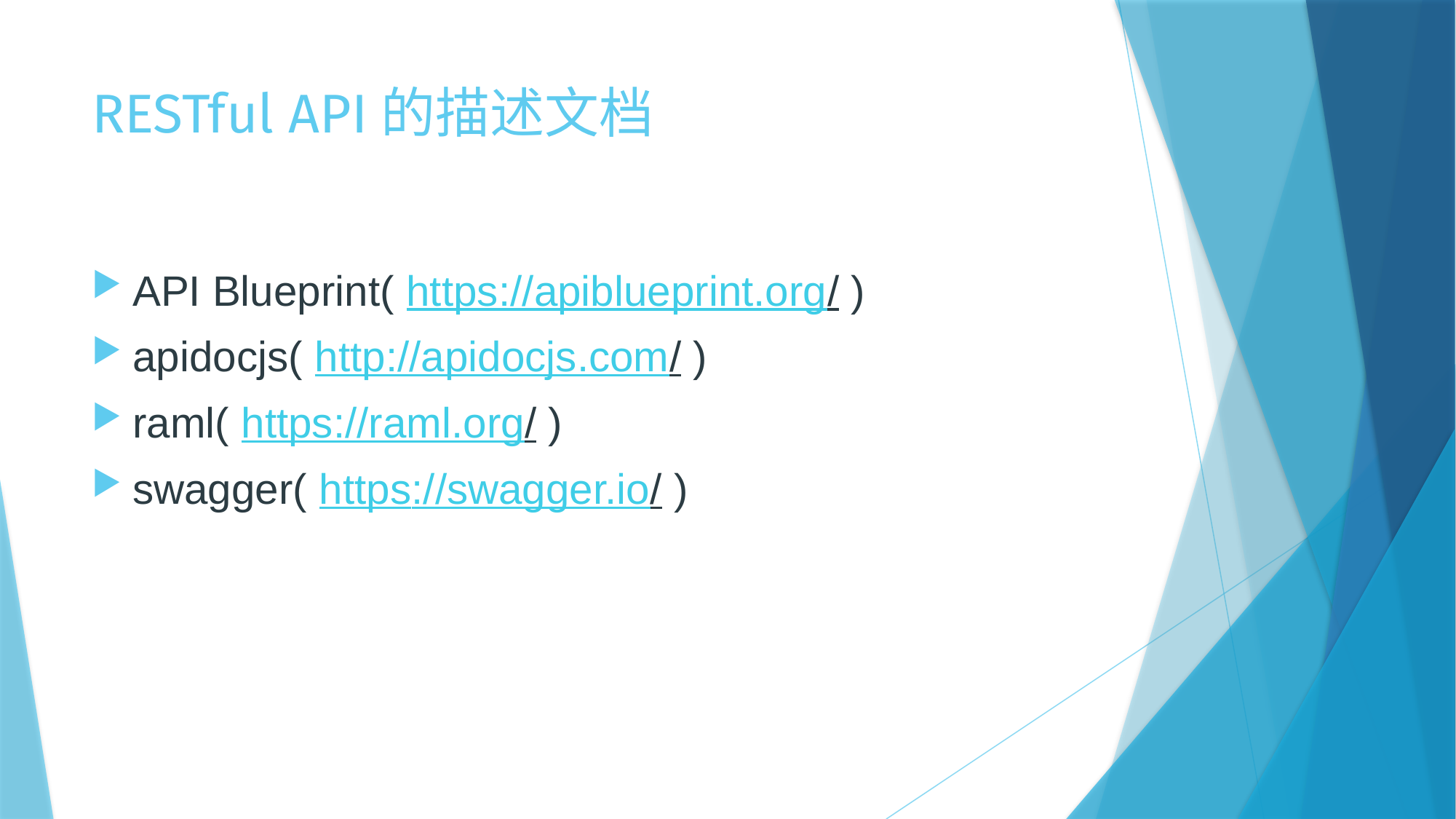

# RESTful API的描述文档
API Blueprint( https://apiblueprint.org/ )
apidocjs( http://apidocjs.com/ )
raml( https://raml.org/ )
swagger( https://swagger.io/ )